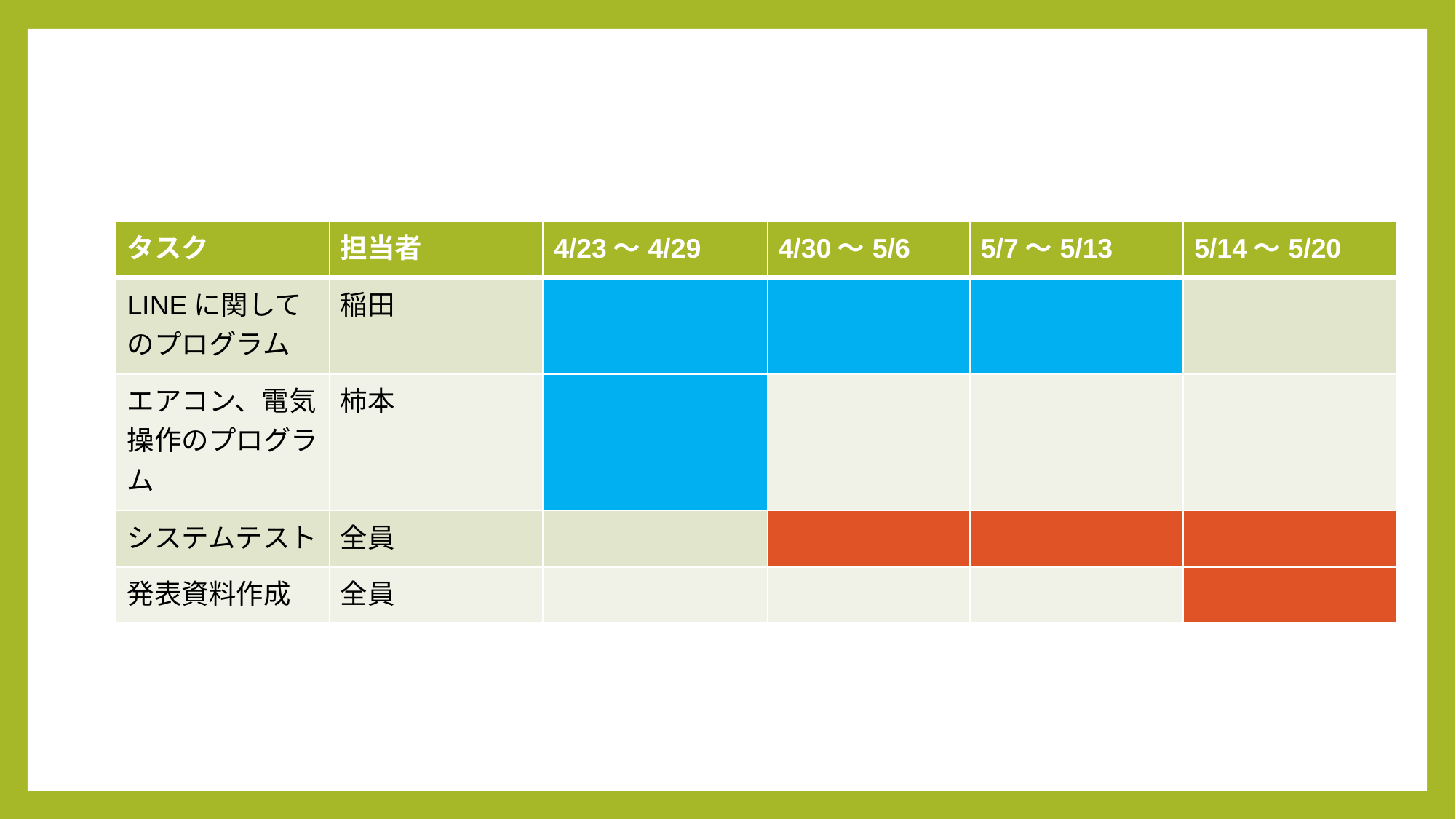

#
| タスク | 担当者 | 4/23～4/29 | 4/30～5/6 | 5/7～5/13 | 5/14～5/20 |
| --- | --- | --- | --- | --- | --- |
| LINEに関してのプログラム | 稲田 |  |  |  |  |
| エアコン、電気操作のプログラム | 柿本 |  |  |  |  |
| システムテスト | 全員 |  |  |  |  |
| 発表資料作成 | 全員 |  |  |  |  |